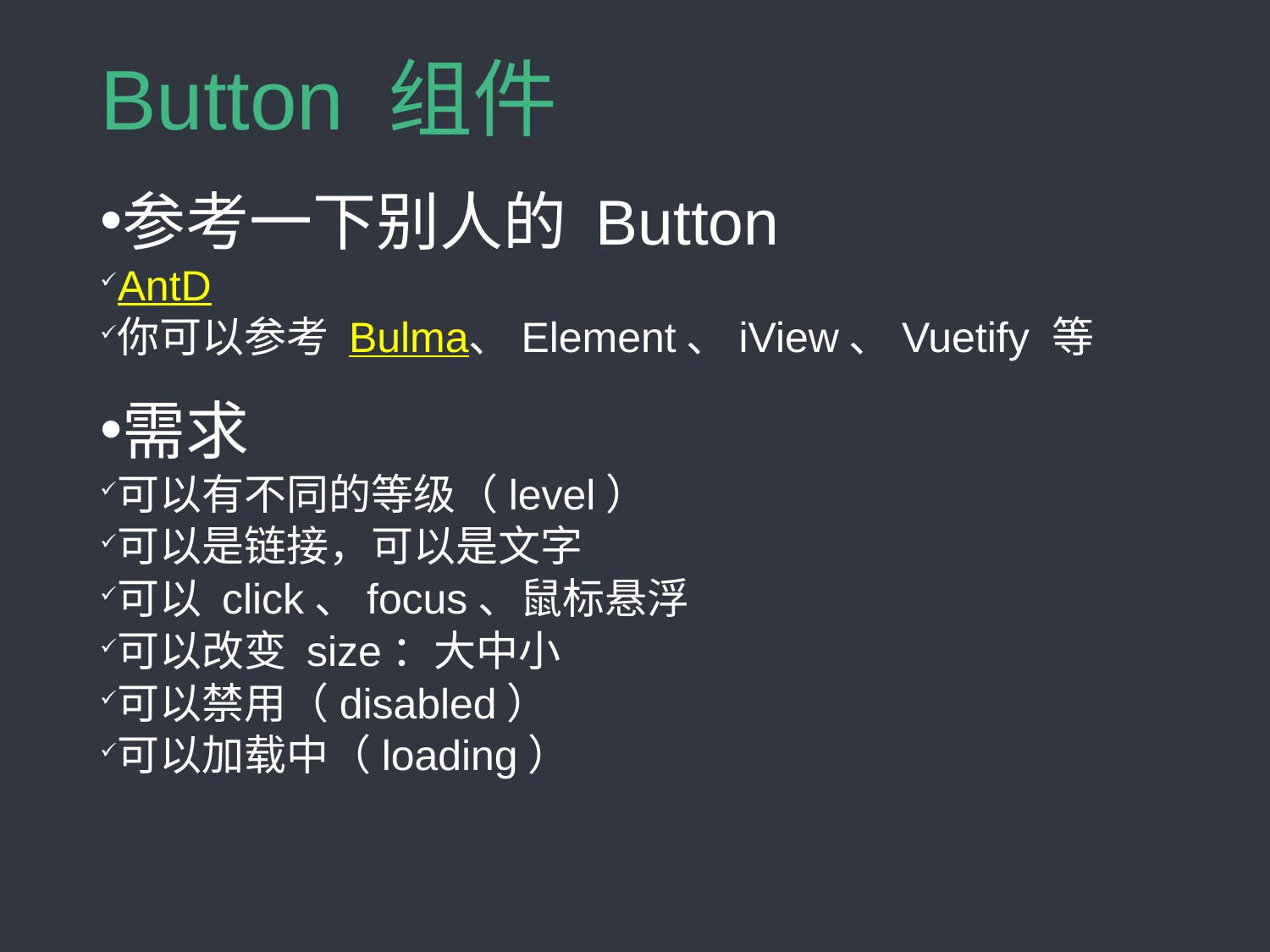

# Button 组件
参考一下别人的 Button
AntD
你可以参考 Bulma、Element、iView、Vuetify 等
需求
可以有不同的等级（level）
可以是链接，可以是文字
可以 click、focus、鼠标悬浮
可以改变 size：大中小
可以禁用（disabled）
可以加载中（loading）